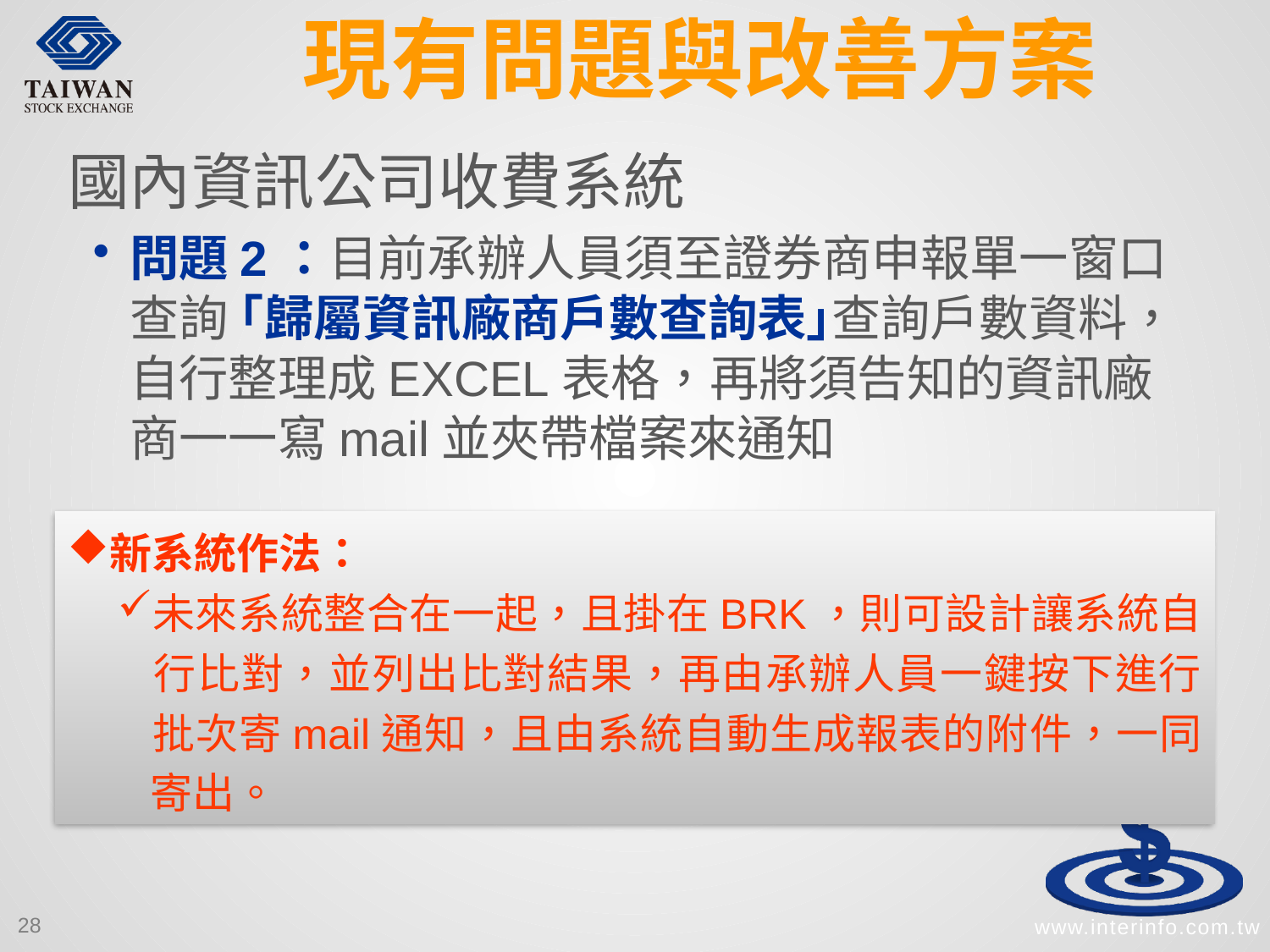

# 現有問題與改善方案
國內資訊公司收費系統
問題2：目前承辦人員須至證券商申報單一窗口查詢 ｢歸屬資訊廠商戶數查詢表｣查詢戶數資料，自行整理成EXCEL表格，再將須告知的資訊廠商一一寫mail並夾帶檔案來通知
新系統作法：
未來系統整合在一起，且掛在BRK，則可設計讓系統自
  行比對，並列出比對結果，再由承辦人員一鍵按下進行
  批次寄mail通知，且由系統自動生成報表的附件，一同
  寄出。